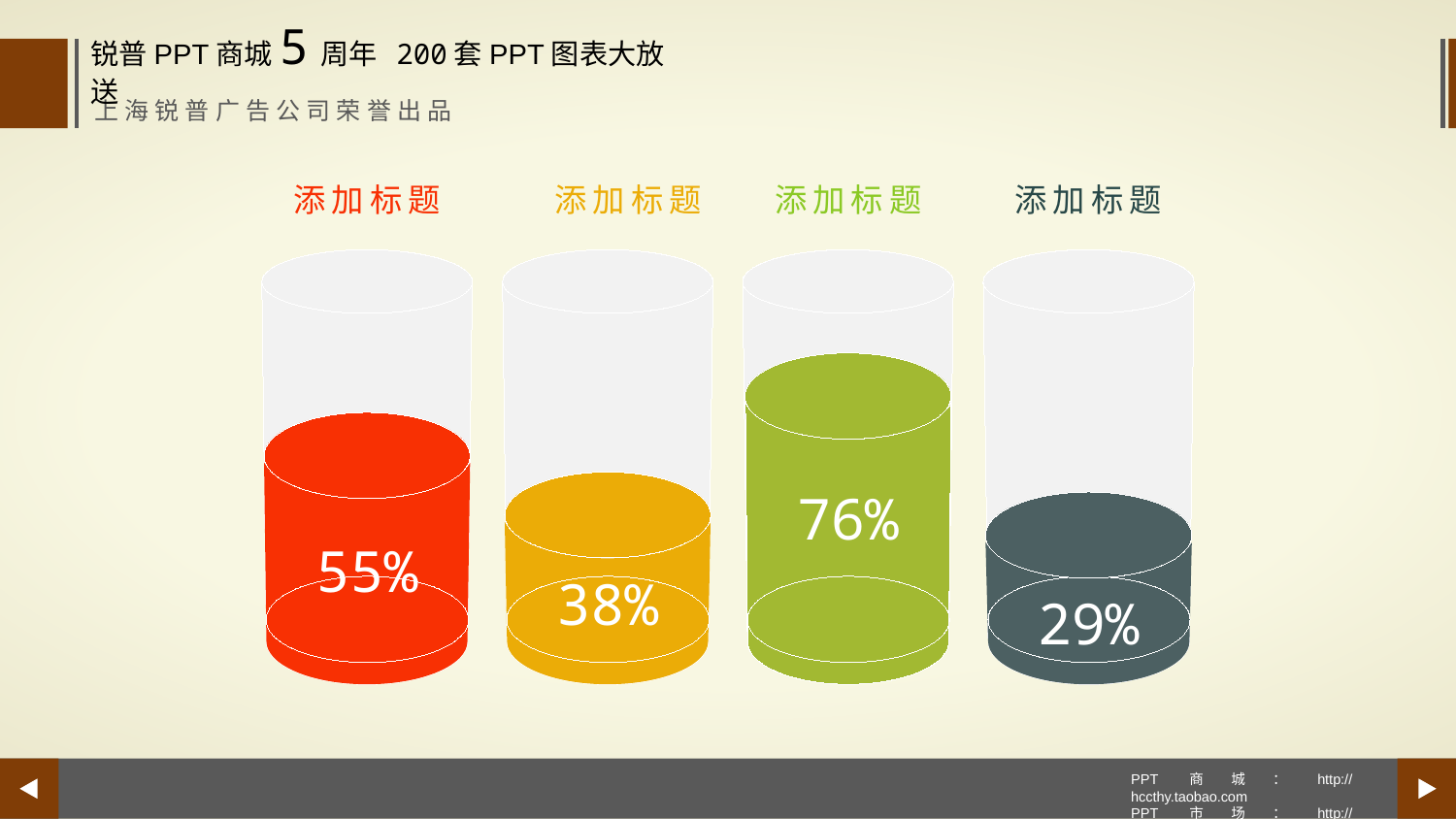

添加标题
添加标题
添加标题
添加标题

76%

55%

38%

29%